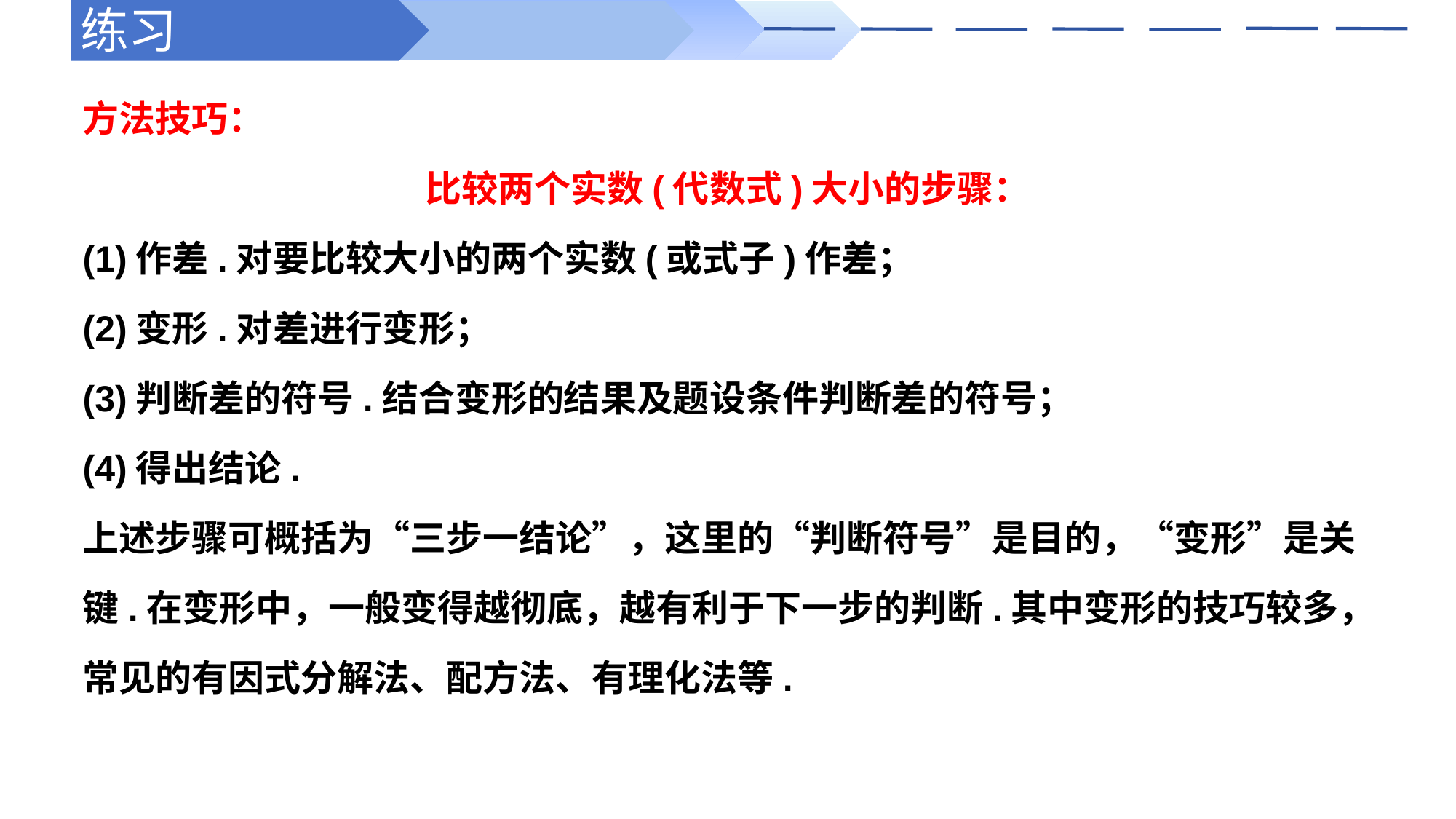

练习

方法技巧：
比较两个实数(代数式)大小的步骤：
(1)作差.对要比较大小的两个实数(或式子)作差；
(2)变形.对差进行变形；
(3)判断差的符号.结合变形的结果及题设条件判断差的符号；
(4)得出结论.
上述步骤可概括为“三步一结论”，这里的“判断符号”是目的，“变形”是关键.在变形中，一般变得越彻底，越有利于下一步的判断.其中变形的技巧较多，常见的有因式分解法、配方法、有理化法等.